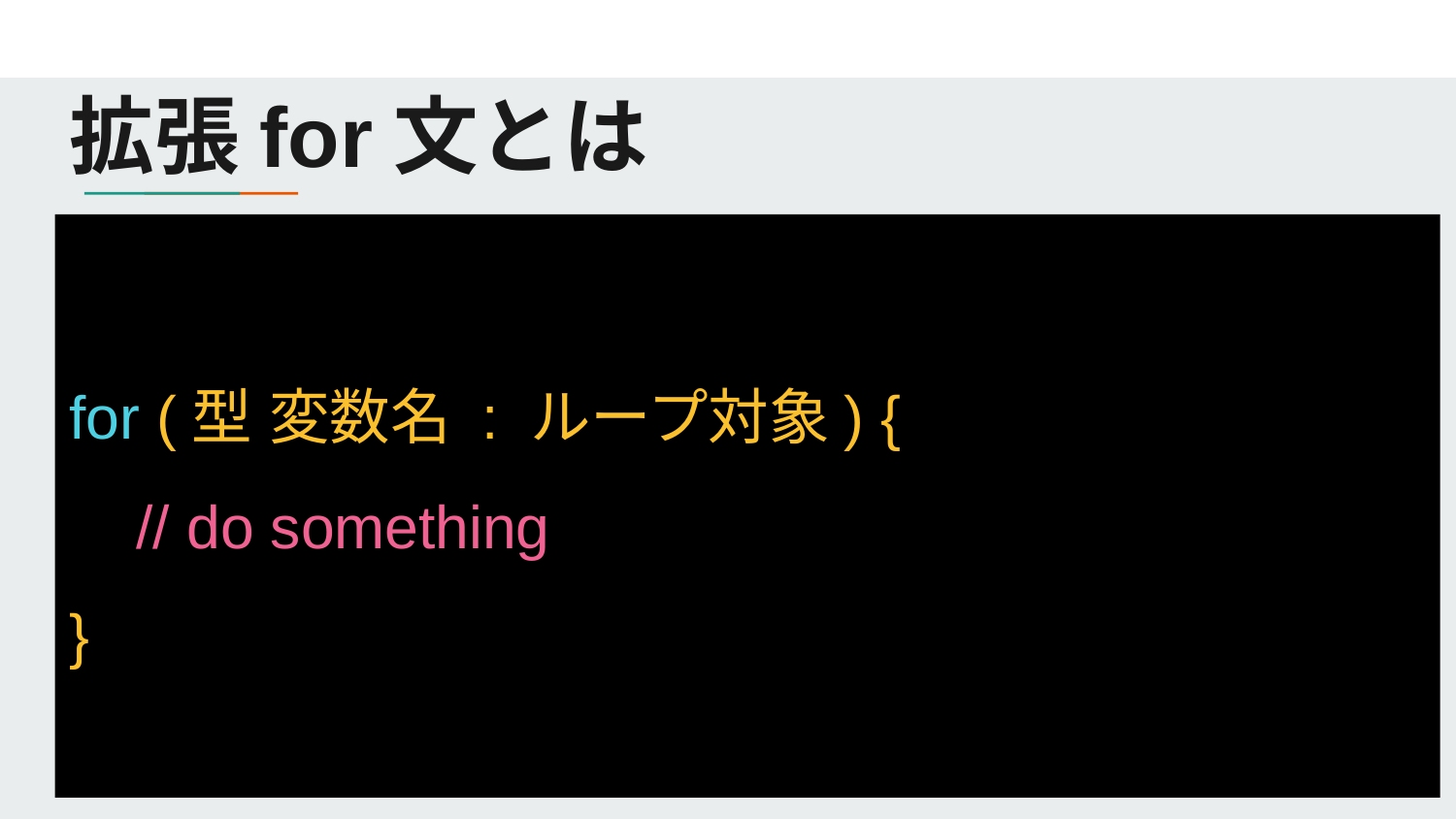

# 拡張for文とは
for (型 変数名 : ループ対象) {
    // do something
}